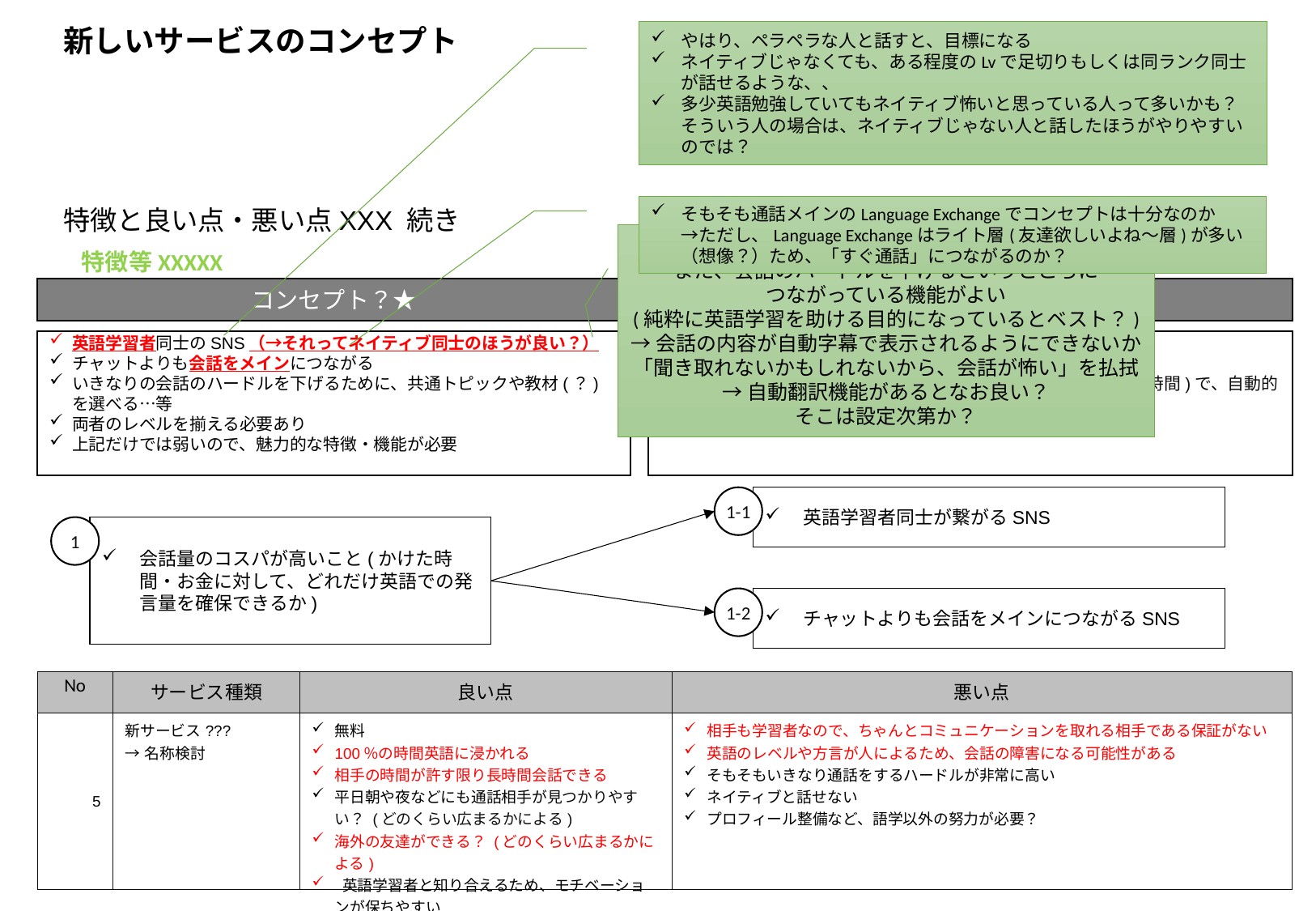

新しいサービスのコンセプト
やはり、ペラペラな人と話すと、目標になる
ネイティブじゃなくても、ある程度のLvで足切りもしくは同ランク同士が話せるような、、
多少英語勉強していてもネイティブ怖いと思っている人って多いかも？
そういう人の場合は、ネイティブじゃない人と話したほうがやりやすいのでは？
# 特徴と良い点・悪い点XXX 続き
そもそも通話メインのLanguage Exchangeでコンセプトは十分なのか
→ただし、Language Exchangeはライト層(友達欲しいよね～層)が多い（想像？）ため、「すぐ通話」につながるのか？
ユーザ目線で魅力的な機能が必要
また、会話のハードルを下げるというところに
つながっている機能がよい
(純粋に英語学習を助ける目的になっているとベスト？)
→会話の内容が自動字幕で表示されるようにできないか
「聞き取れないかもしれないから、会話が怖い」を払拭
→自動翻訳機能があるとなお良い？
そこは設定次第か？
特徴等XXXXX
コンセプト？★
機能
英語学習者同士のSNS（→それってネイティブ同士のほうが良い？）
チャットよりも会話をメインにつながる
いきなりの会話のハードルを下げるために、共通トピックや教材(？)を選べる…等
両者のレベルを揃える必要あり
上記だけでは弱いので、魅力的な特徴・機能が必要

予定表と連携して空いている時間(英語勉強時間と入力した時間)で、自動的に相手を探してマッチ
会話中は
1-1
英語学習者同士が繋がるSNS
1
会話量のコスパが高いこと(かけた時間・お金に対して、どれだけ英語での発言量を確保できるか)
1-2
チャットよりも会話をメインにつながるSNS
| No | サービス種類 | 良い点 | 悪い点 |
| --- | --- | --- | --- |
| 5 | 新サービス??? →名称検討 | 無料 100％の時間英語に浸かれる 相手の時間が許す限り長時間会話できる 平日朝や夜などにも通話相手が見つかりやすい？ (どのくらい広まるかによる) 海外の友達ができる？ (どのくらい広まるかによる) 英語学習者と知り合えるため、モチベーションが保ちやすい | 相手も学習者なので、ちゃんとコミュニケーションを取れる相手である保証がない 英語のレベルや方言が人によるため、会話の障害になる可能性がある そもそもいきなり通話をするハードルが非常に高い ネイティブと話せない プロフィール整備など、語学以外の努力が必要？ |